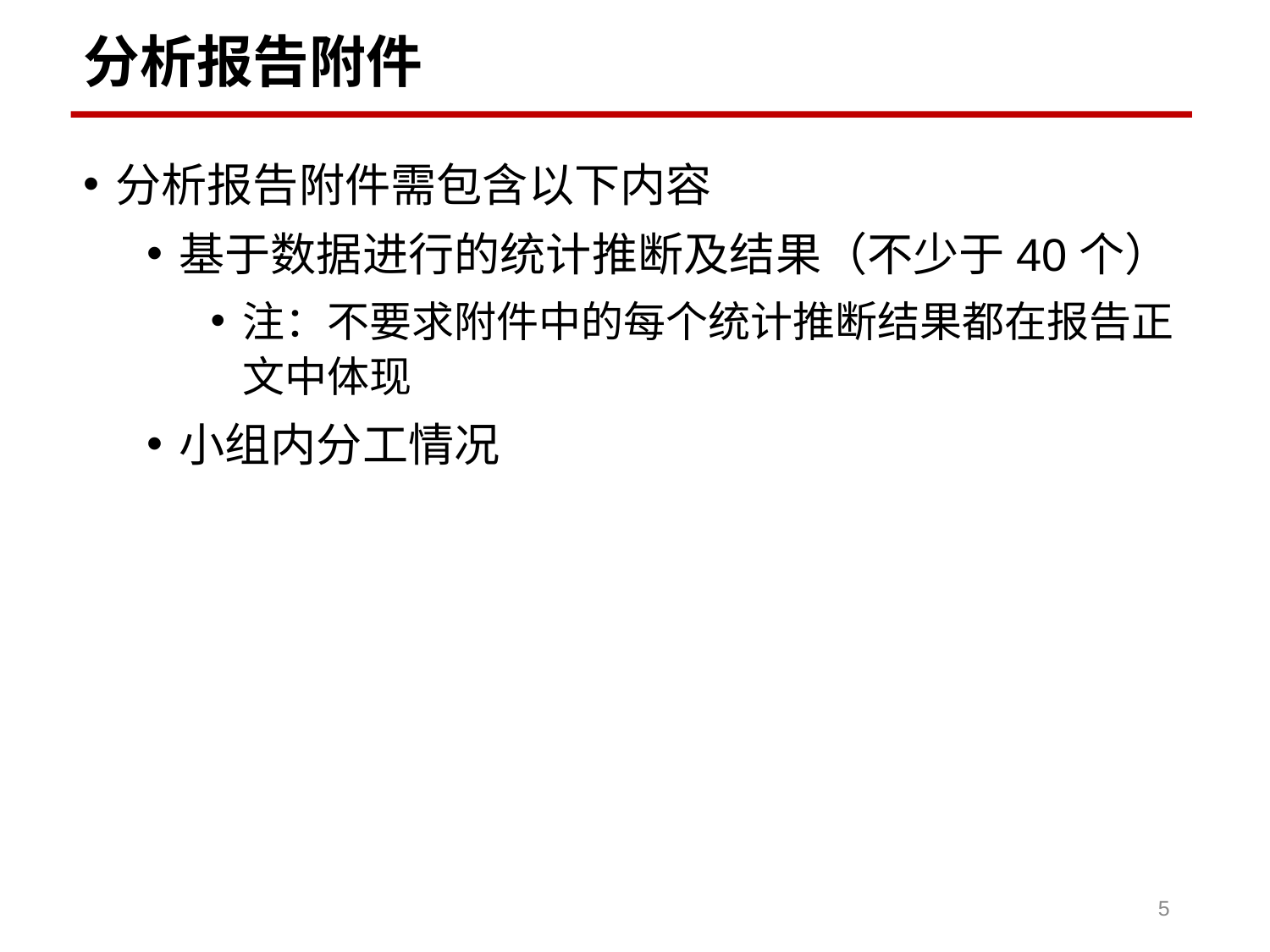

# 分析报告附件
分析报告附件需包含以下内容
基于数据进行的统计推断及结果（不少于40个）
注：不要求附件中的每个统计推断结果都在报告正文中体现
小组内分工情况
5